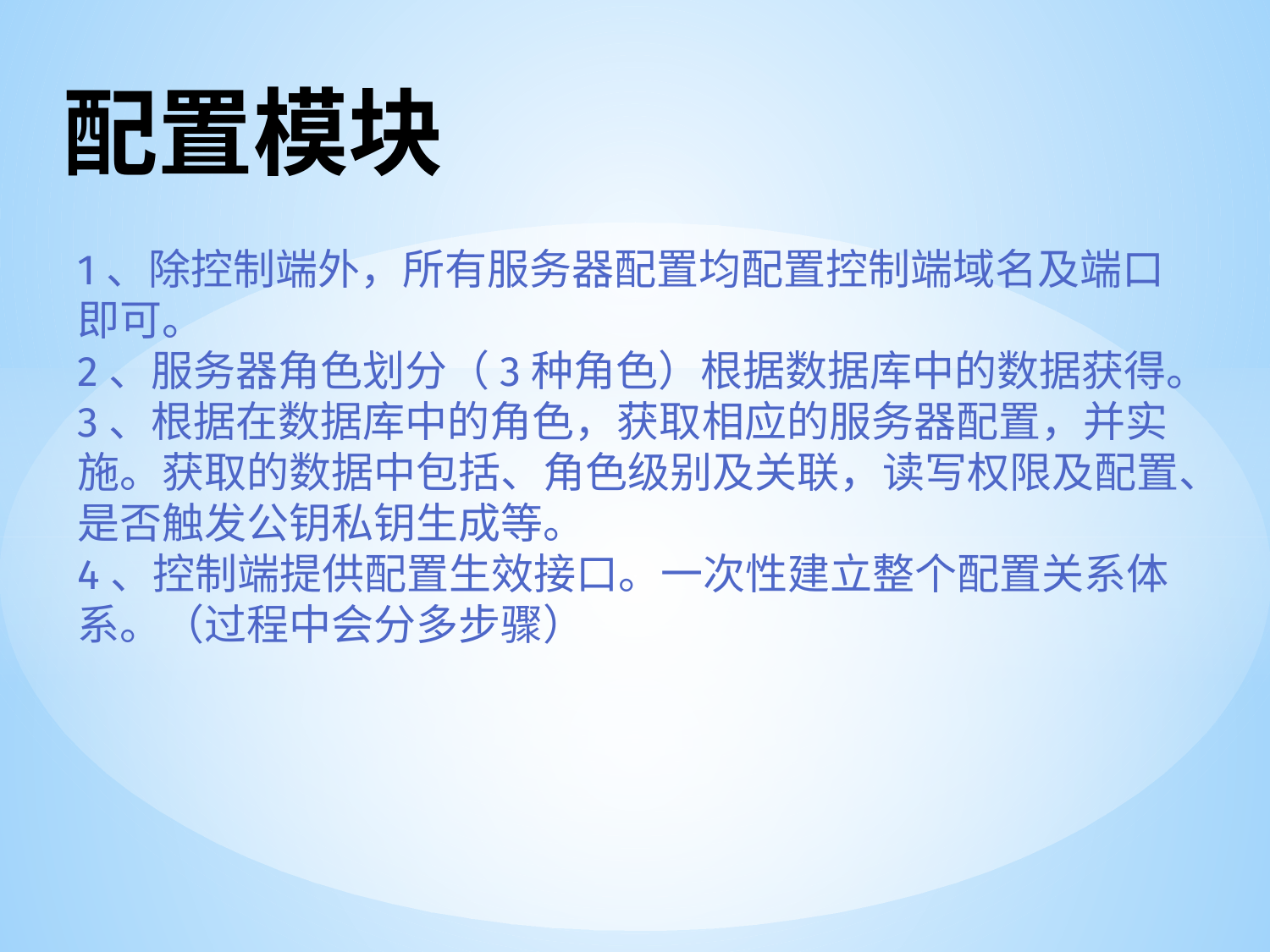

# 配置模块
1、除控制端外，所有服务器配置均配置控制端域名及端口即可。
2、服务器角色划分（3种角色）根据数据库中的数据获得。
3、根据在数据库中的角色，获取相应的服务器配置，并实施。获取的数据中包括、角色级别及关联，读写权限及配置、是否触发公钥私钥生成等。
4、控制端提供配置生效接口。一次性建立整个配置关系体系。（过程中会分多步骤）